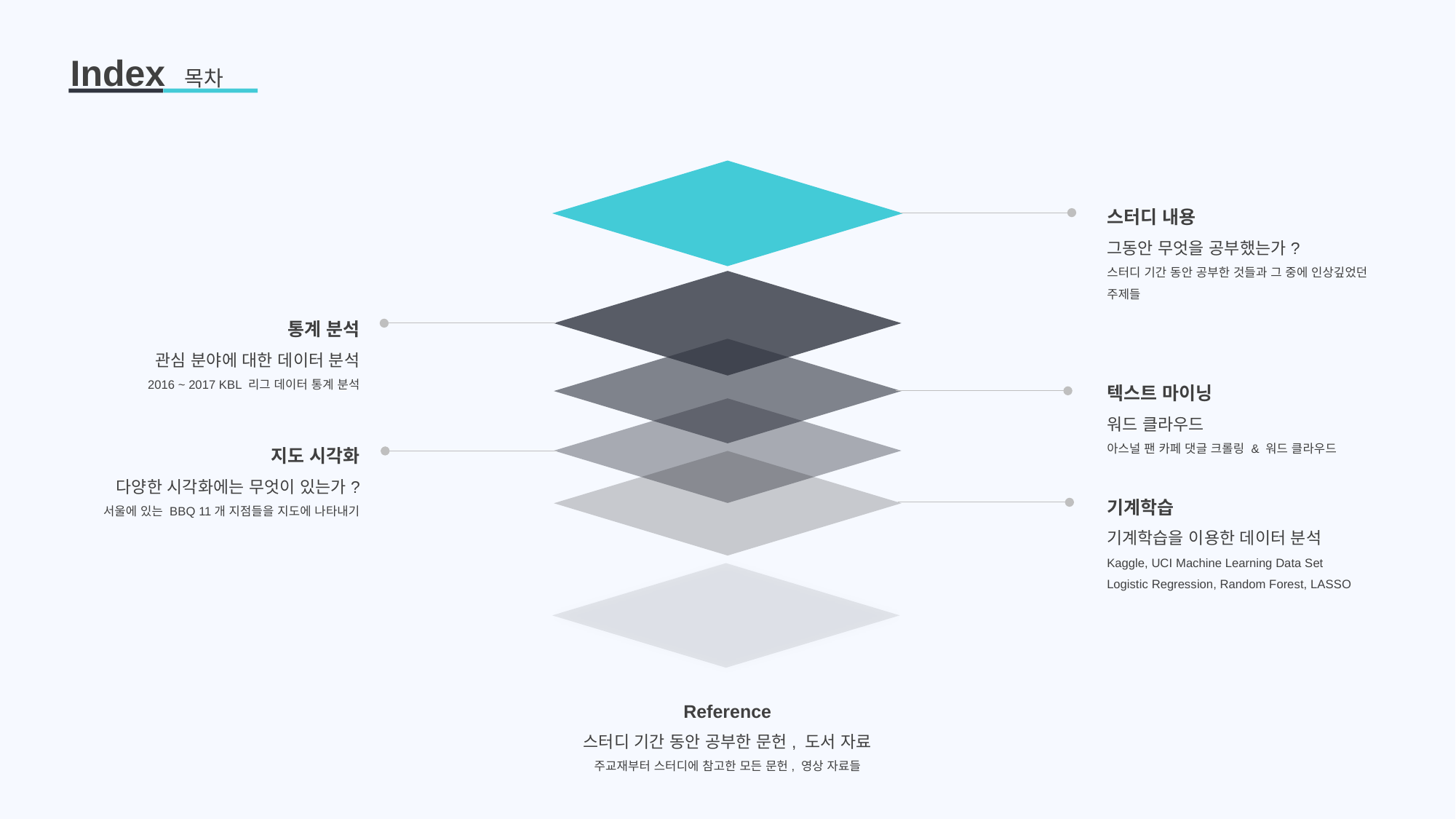

Index 목차

스터디 내용
그동안 무엇을 공부했는가?
스터디 기간 동안 공부한 것들과 그 중에 인상깊었던 주제들

통계 분석
관심 분야에 대한 데이터 분석
2016 ~ 2017 KBL 리그 데이터 통계 분석

텍스트 마이닝
워드 클라우드
아스널 팬 카페 댓글 크롤링 & 워드 클라우드

지도 시각화
다양한 시각화에는 무엇이 있는가?
서울에 있는 BBQ 11개 지점들을 지도에 나타내기

기계학습
기계학습을 이용한 데이터 분석
Kaggle, UCI Machine Learning Data Set
Logistic Regression, Random Forest, LASSO

Reference
스터디 기간 동안 공부한 문헌, 도서 자료
주교재부터 스터디에 참고한 모든 문헌, 영상 자료들